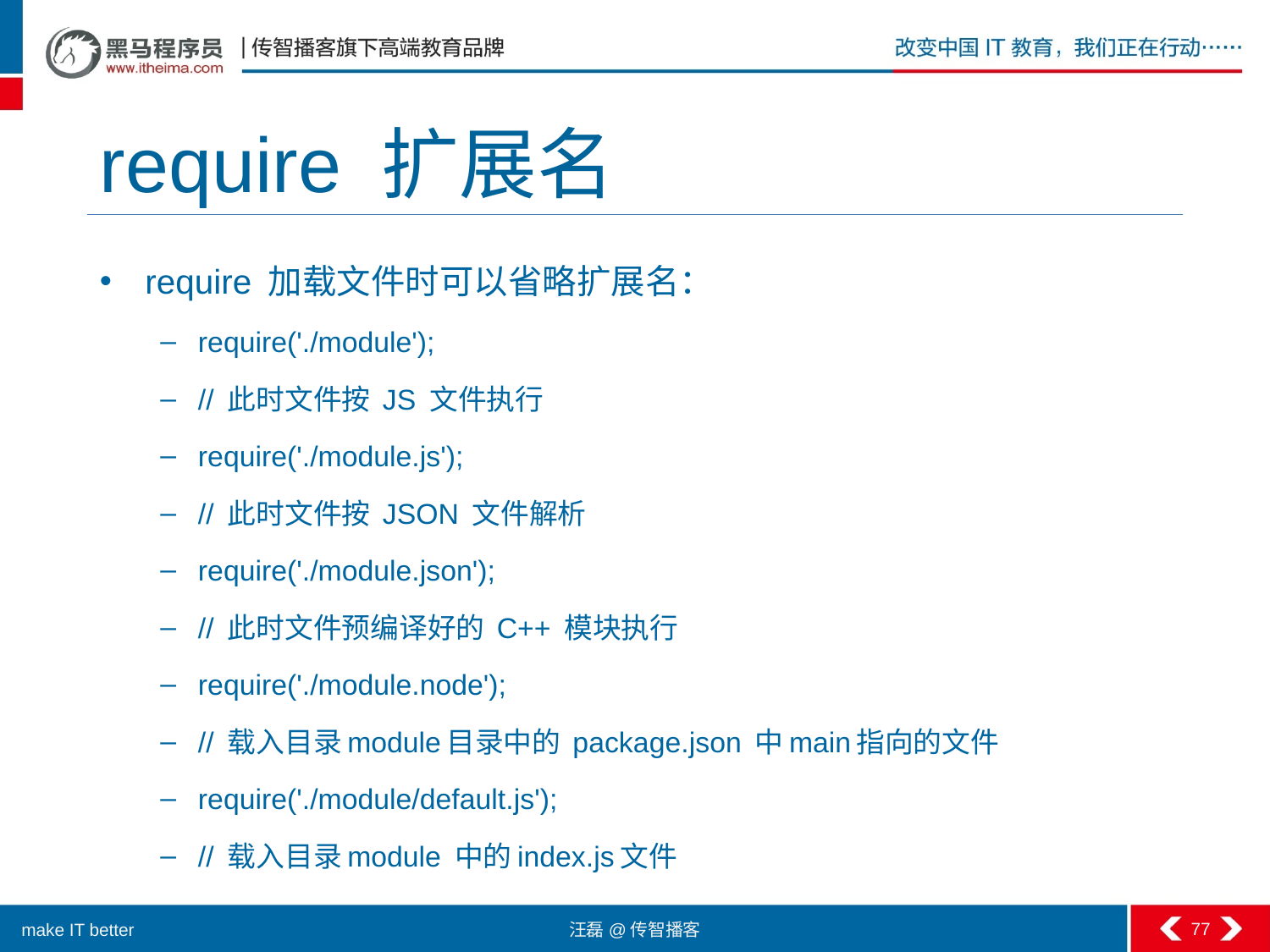

# require 扩展名
require 加载文件时可以省略扩展名：
require('./module');
// 此时文件按 JS 文件执行
require('./module.js');
// 此时文件按 JSON 文件解析
require('./module.json');
// 此时文件预编译好的 C++ 模块执行
require('./module.node');
// 载入目录module目录中的 package.json 中main指向的文件
require('./module/default.js');
// 载入目录module 中的index.js文件

77
汪磊@传智播客
make IT better